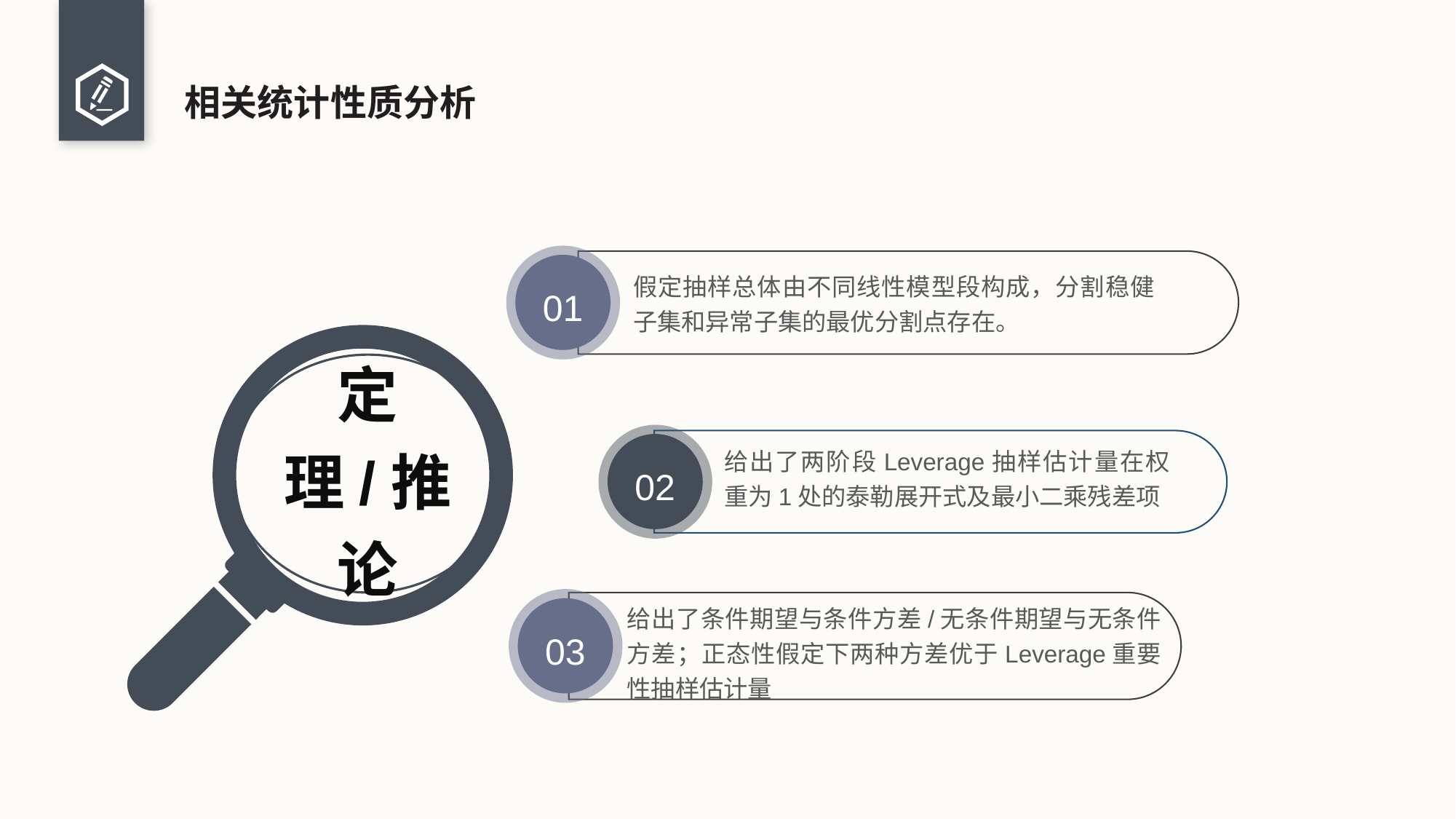

# 相关统计性质分析

01
假定抽样总体由不同线性模型段构成，分割稳健子集和异常子集的最优分割点存在。

定理/推论

02
给出了两阶段Leverage抽样估计量在权重为1处的泰勒展开式及最小二乘残差项

给出了条件期望与条件方差/无条件期望与无条件方差；正态性假定下两种方差优于Leverage重要性抽样估计量
03